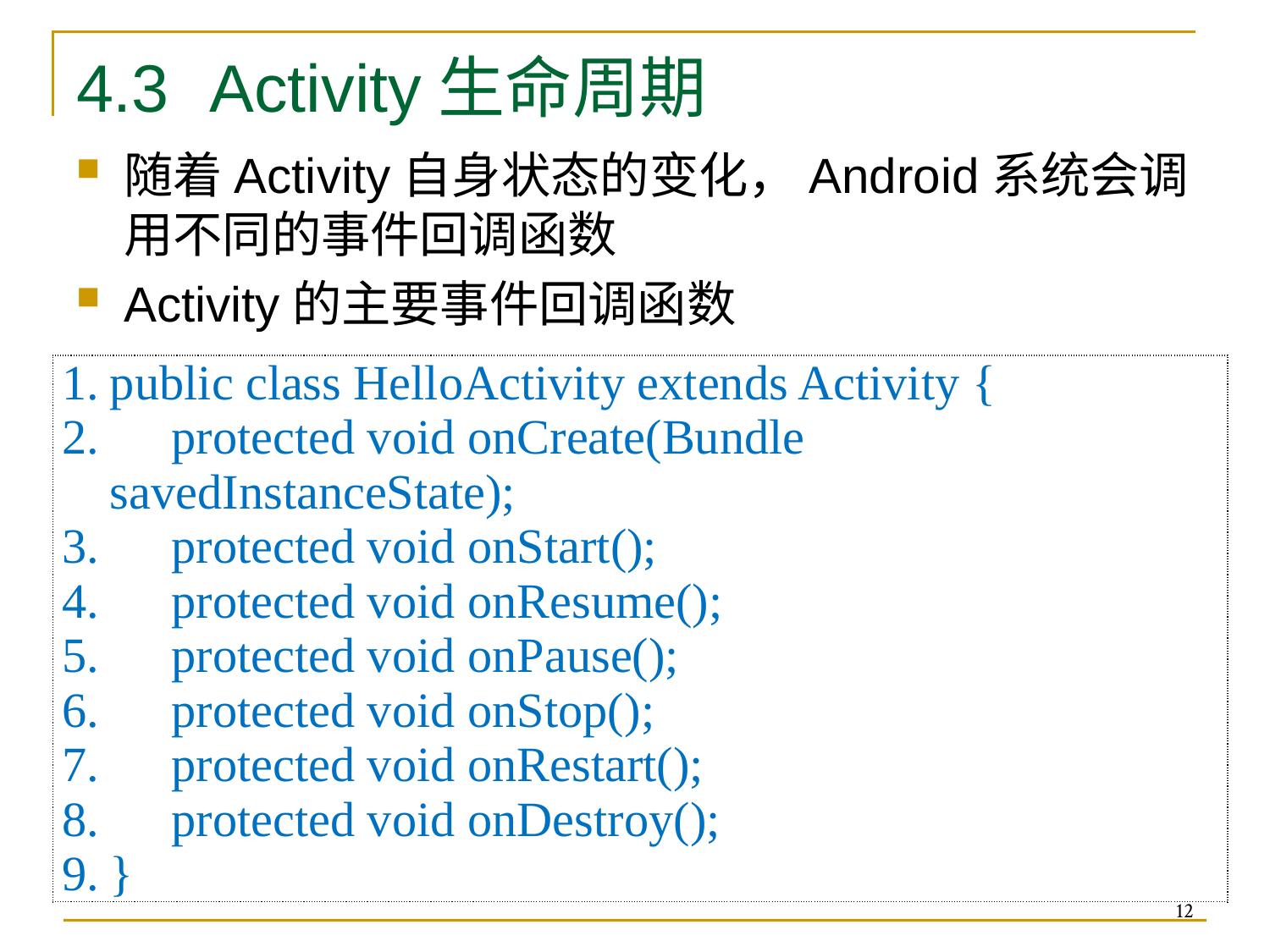

# 4.3 Activity生命周期
随着Activity自身状态的变化，Android系统会调用不同的事件回调函数
Activity的主要事件回调函数
| public class HelloActivity extends Activity { protected void onCreate(Bundle savedInstanceState); protected void onStart(); protected void onResume(); protected void onPause(); protected void onStop(); protected void onRestart(); protected void onDestroy(); } |
| --- |
12